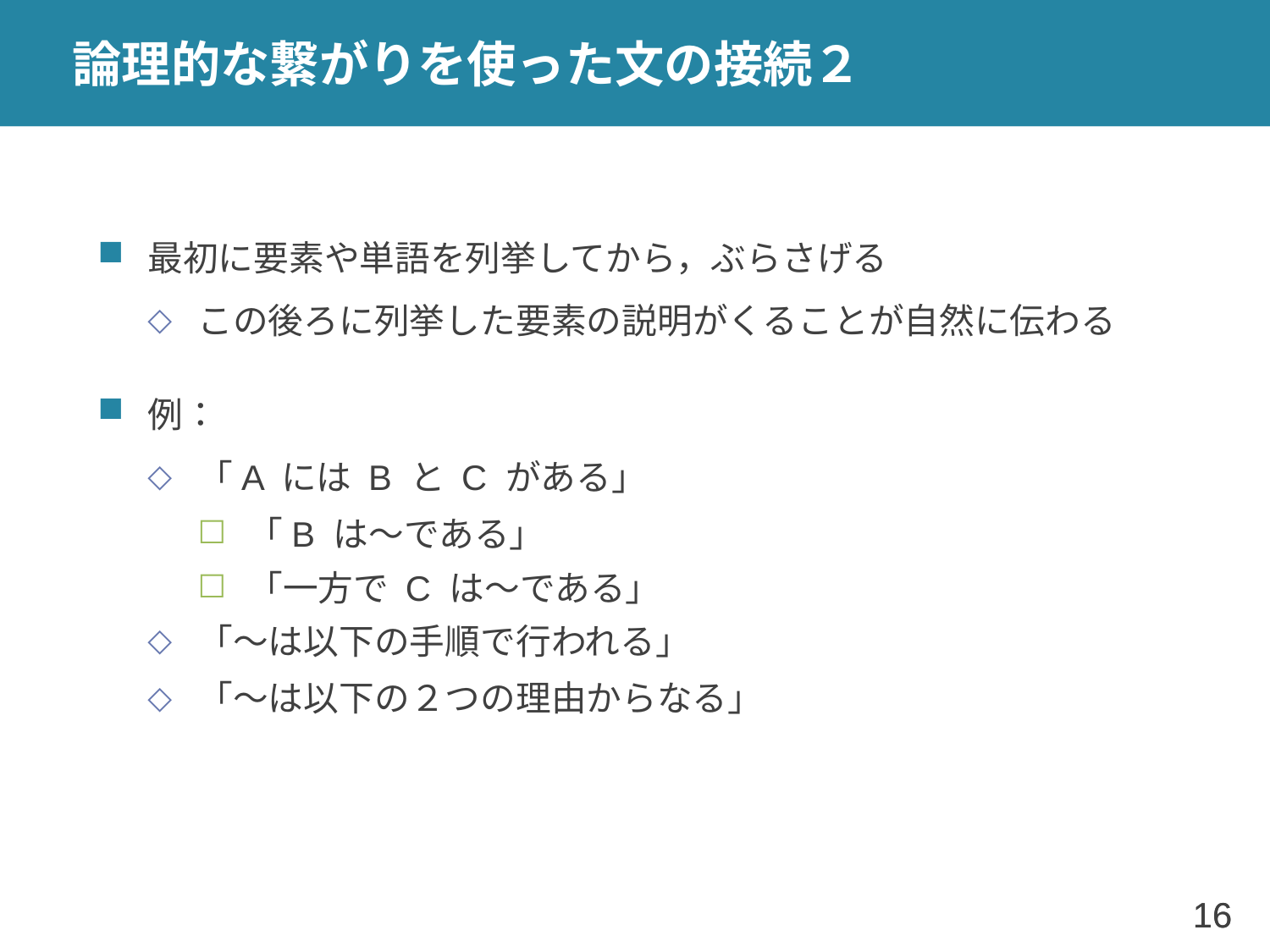

# 論理的な繋がりを使った文の接続２
最初に要素や単語を列挙してから，ぶらさげる
この後ろに列挙した要素の説明がくることが自然に伝わる
例：
「A には B と C がある」
「B は～である」
「一方で C は～である」
「～は以下の手順で行われる」
「～は以下の２つの理由からなる」